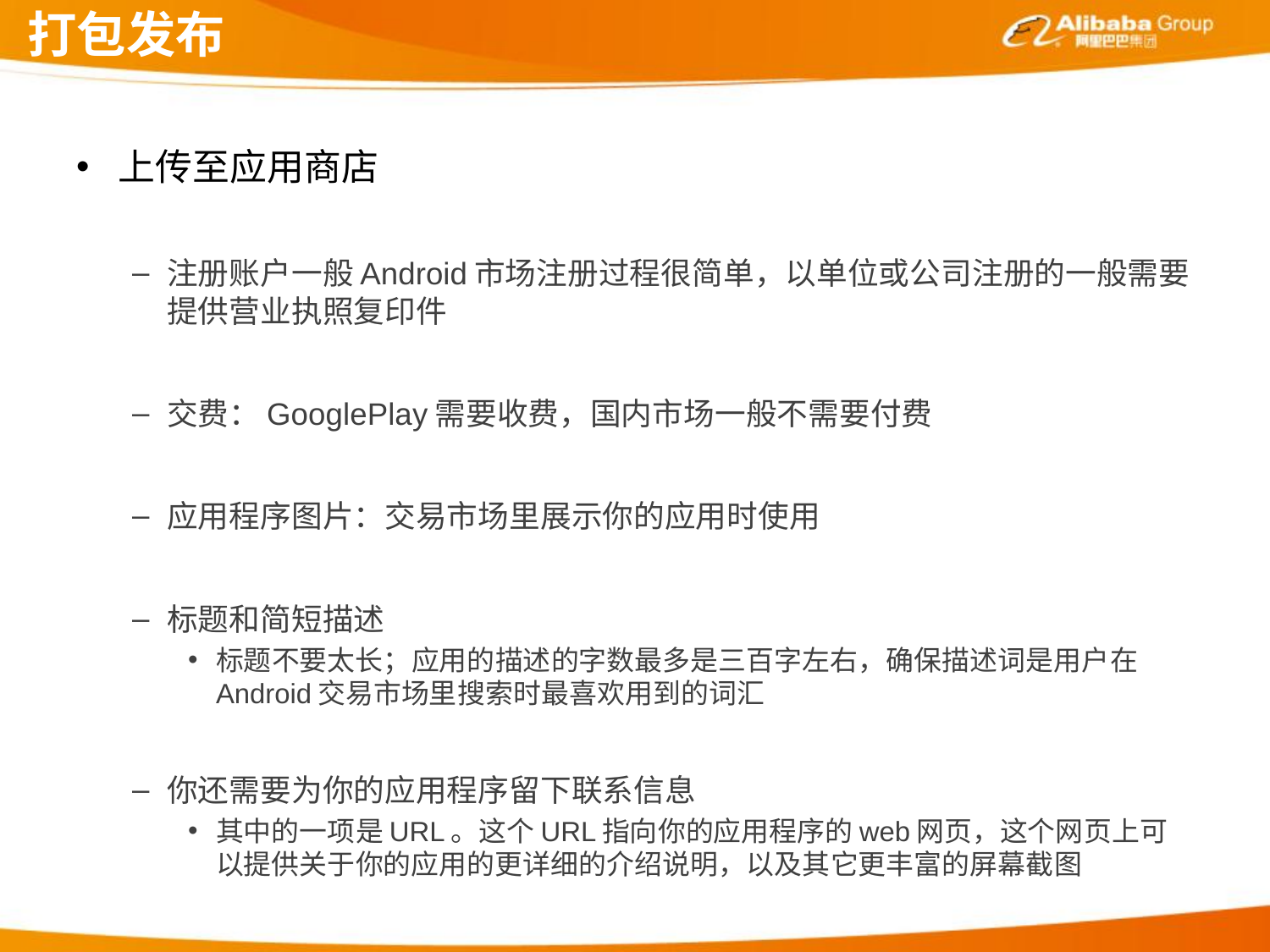

# 打包发布
上传至应用商店

注册账户一般Android市场注册过程很简单，以单位或公司注册的一般需要提供营业执照复印件

交费：GooglePlay需要收费，国内市场一般不需要付费

应用程序图片：交易市场里展示你的应用时使用

标题和简短描述
标题不要太长；应用的描述的字数最多是三百字左右，确保描述词是用户在Android交易市场里搜索时最喜欢用到的词汇

你还需要为你的应用程序留下联系信息
其中的一项是URL。这个URL指向你的应用程序的web网页，这个网页上可以提供关于你的应用的更详细的介绍说明，以及其它更丰富的屏幕截图